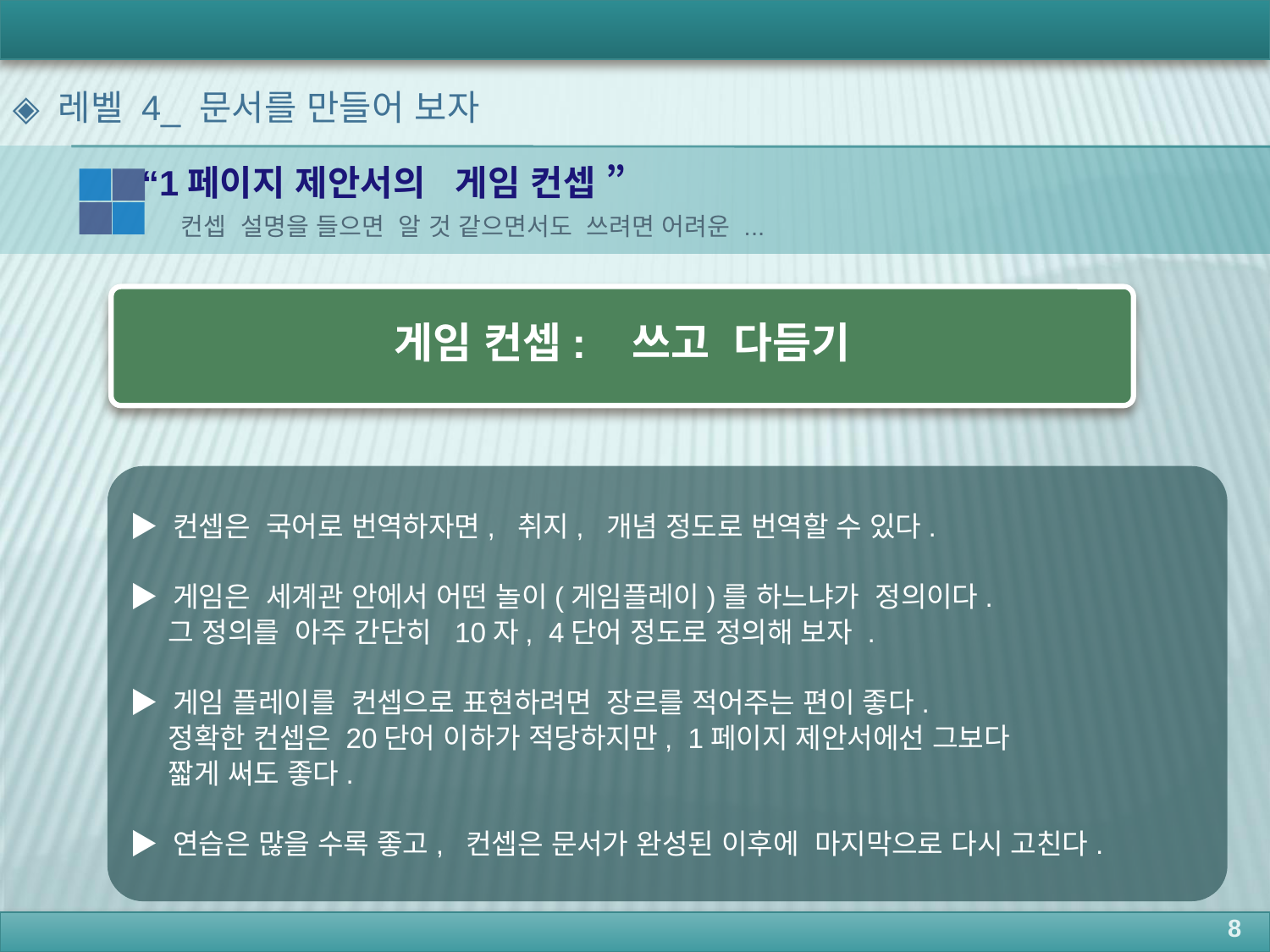

◈ 레벨 4_ 문서를 만들어 보자

“1페이지 제안서의   게임 컨셉 ”

컨셉  설명을 들으면  알 것 같으면서도  쓰려면 어려운 ...
게임 컨셉:   쓰고  다듬기
▶ 컨셉은  국어로 번역하자면,  취지,  개념 정도로 번역할 수 있다.

▶ 게임은  세계관 안에서 어떤 놀이(게임플레이)를 하느냐가  정의이다.
    그 정의를  아주 간단히  10자,  4단어 정도로 정의해 보자 .

▶ 게임 플레이를  컨셉으로 표현하려면  장르를 적어주는 편이 좋다.
    정확한 컨셉은 20단어 이하가 적당하지만,  1페이지 제안서에선 그보다
    짧게 써도 좋다.

▶ 연습은 많을 수록 좋고,  컨셉은 문서가 완성된 이후에  마지막으로 다시 고친다.
8